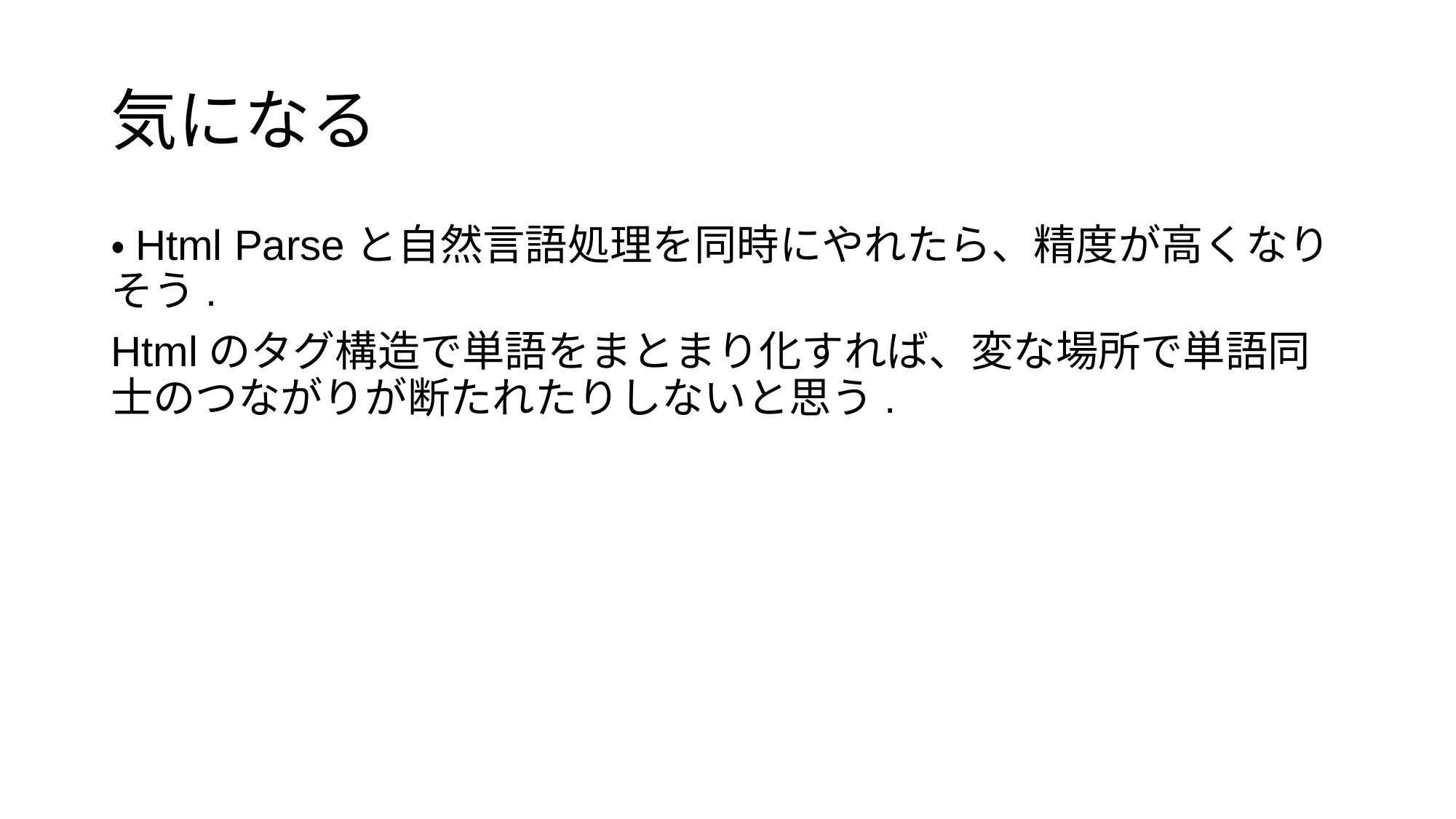

# 気になる
・Html Parseと自然言語処理を同時にやれたら、精度が高くなりそう.
Htmlのタグ構造で単語をまとまり化すれば、変な場所で単語同士のつながりが断たれたりしないと思う.